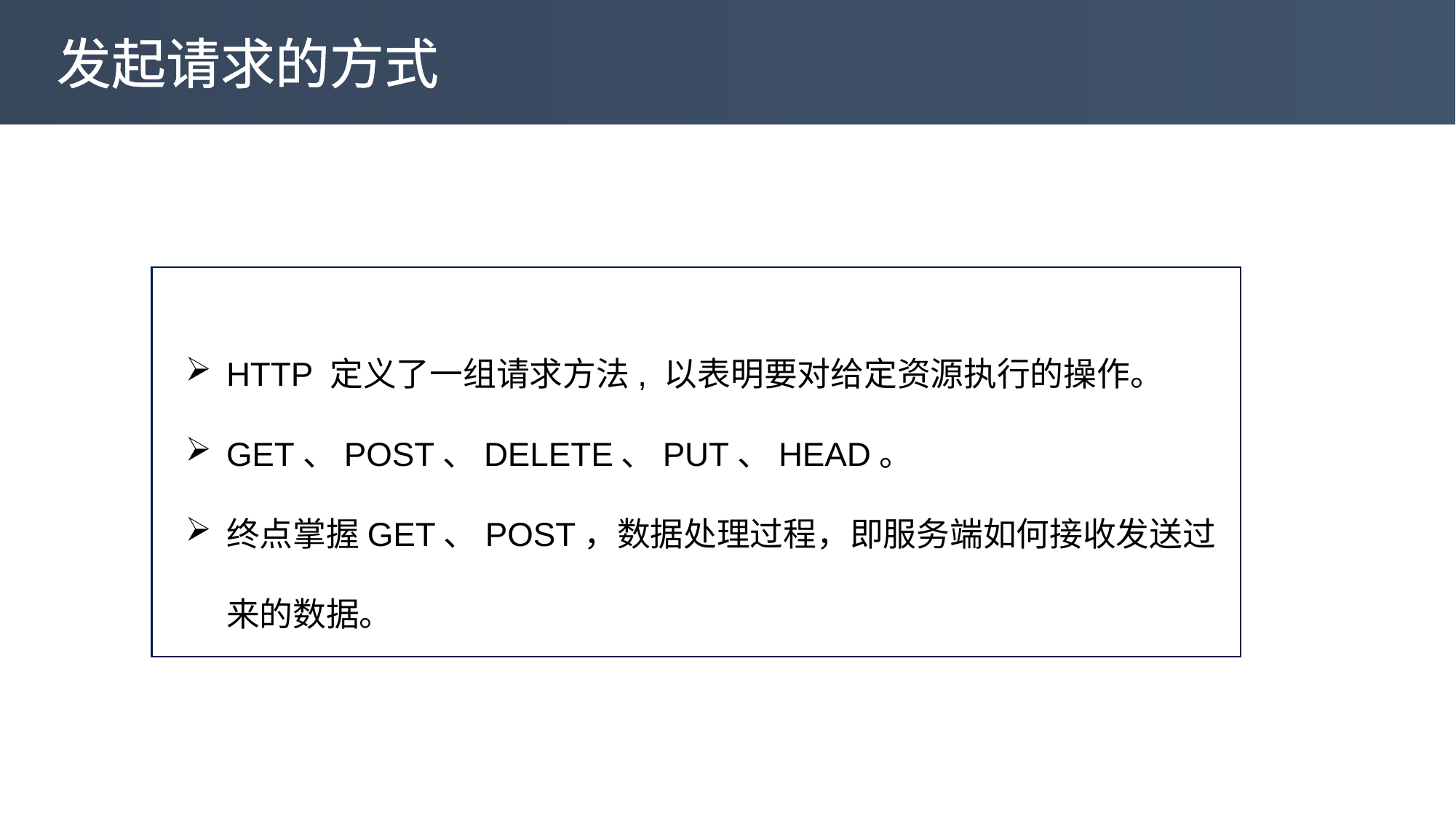

发起请求的方式

HTTP 定义了一组请求方法, 以表明要对给定资源执行的操作。
GET、POST、DELETE、PUT、HEAD。
终点掌握GET、POST，数据处理过程，即服务端如何接收发送过来的数据。